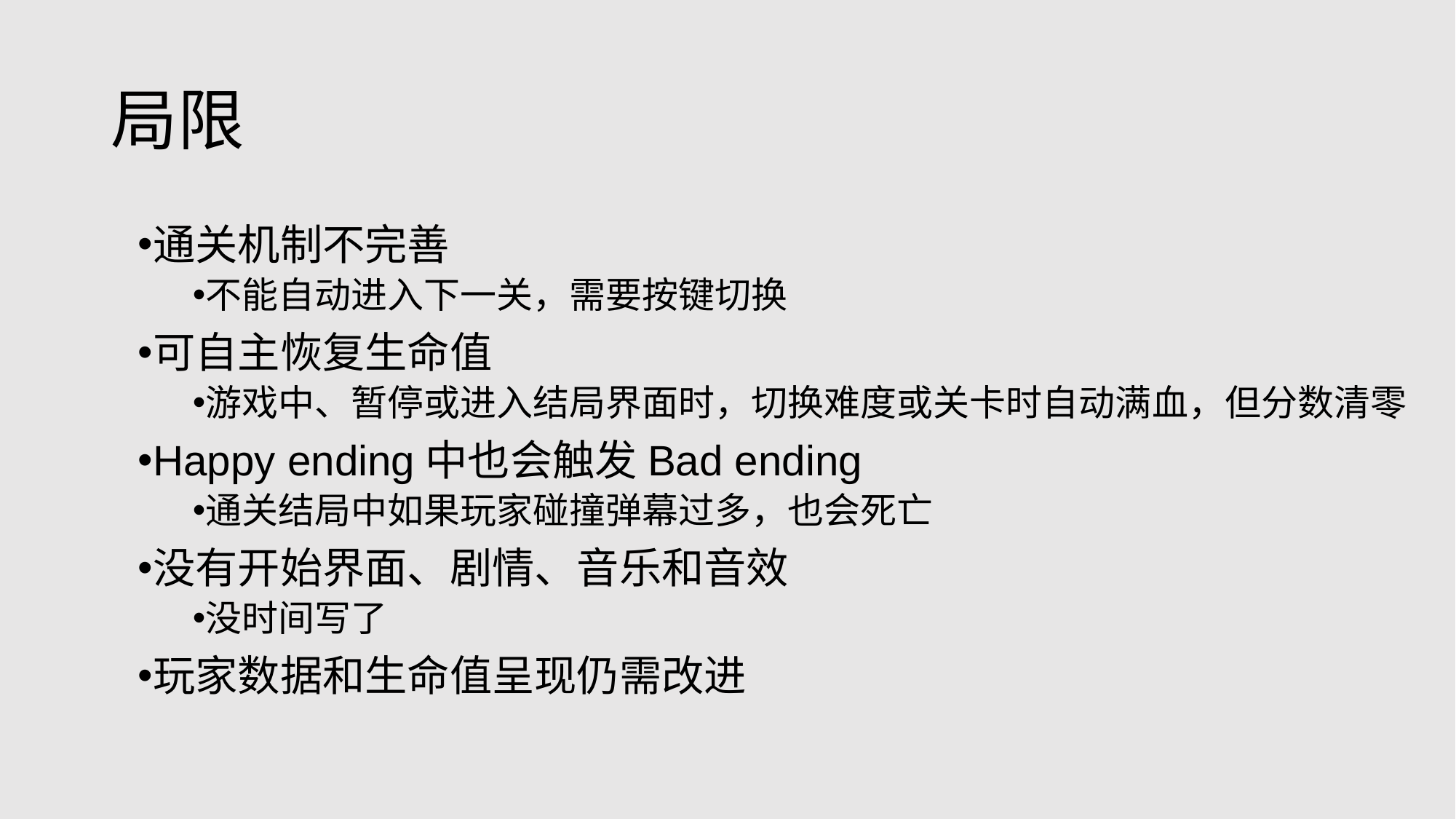

# 局限
通关机制不完善
不能自动进入下一关，需要按键切换
可自主恢复生命值
游戏中、暂停或进入结局界面时，切换难度或关卡时自动满血，但分数清零
Happy ending中也会触发Bad ending
通关结局中如果玩家碰撞弹幕过多，也会死亡
没有开始界面、剧情、音乐和音效
没时间写了
玩家数据和生命值呈现仍需改进